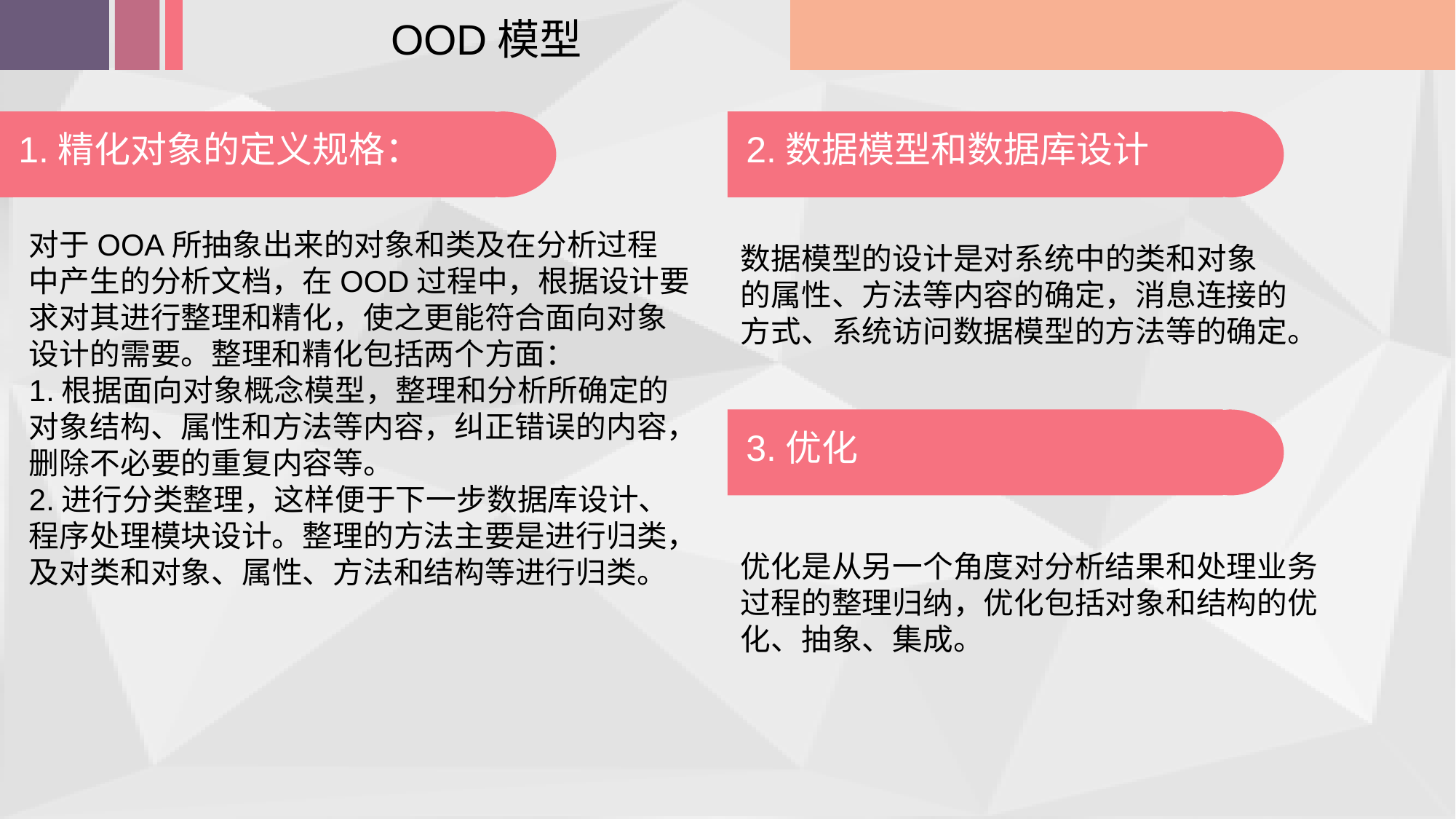

OOD模型

1.精化对象的定义规格：
2.数据模型和数据库设计
对于OOA所抽象出来的对象和类及在分析过程
中产生的分析文档，在OOD过程中，根据设计要
求对其进行整理和精化，使之更能符合面向对象
设计的需要。整理和精化包括两个方面：
1.根据面向对象概念模型，整理和分析所确定的
对象结构、属性和方法等内容，纠正错误的内容，
删除不必要的重复内容等。
2.进行分类整理，这样便于下一步数据库设计、
程序处理模块设计。整理的方法主要是进行归类，
及对类和对象、属性、方法和结构等进行归类。
数据模型的设计是对系统中的类和对象
的属性、方法等内容的确定，消息连接的
方式、系统访问数据模型的方法等的确定。

3.优化
优化是从另一个角度对分析结果和处理业务
过程的整理归纳，优化包括对象和结构的优
化、抽象、集成。